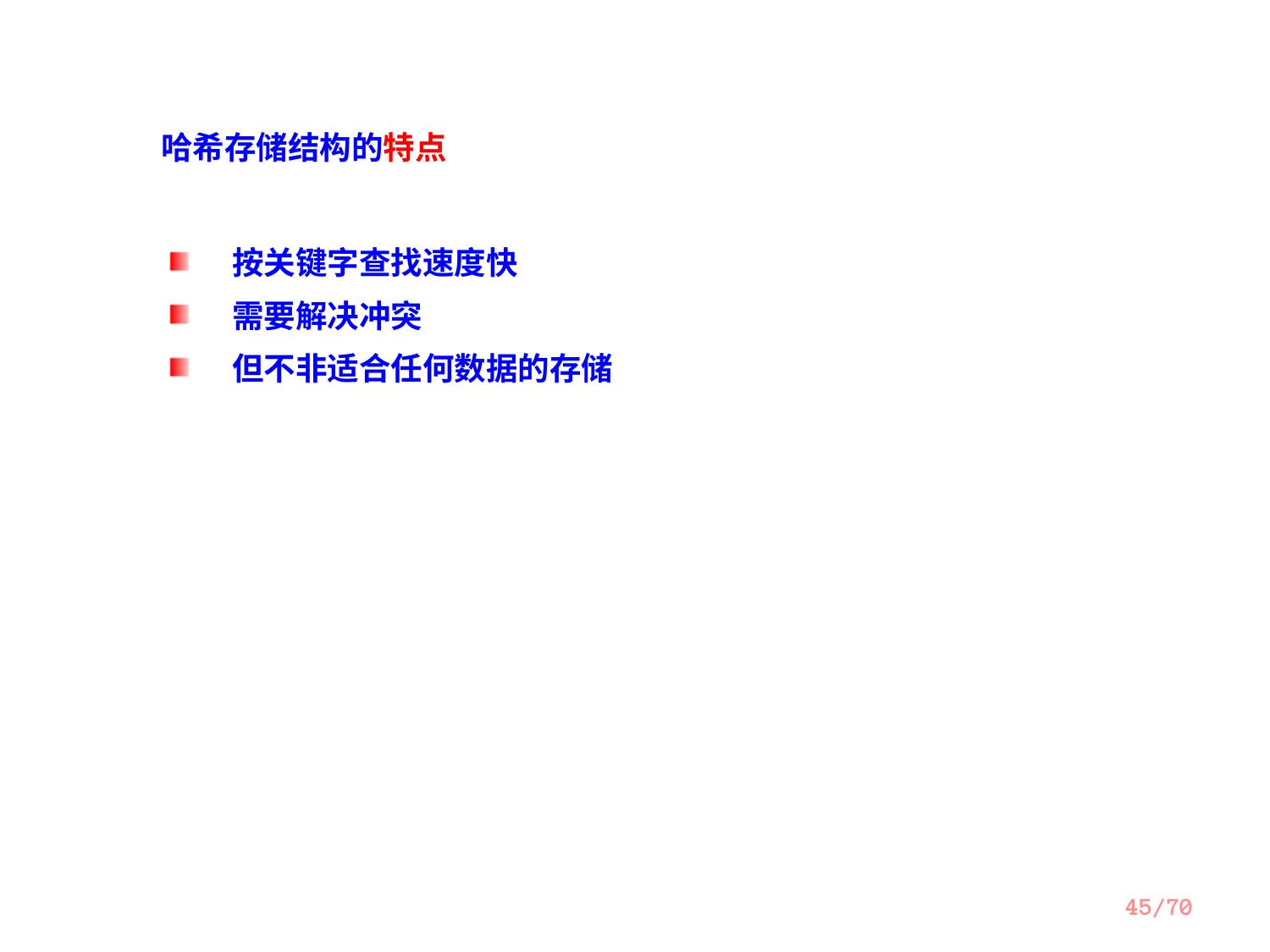

哈希存储结构的特点
按关键字查找速度快
需要解决冲突
但不非适合任何数据的存储
45/70